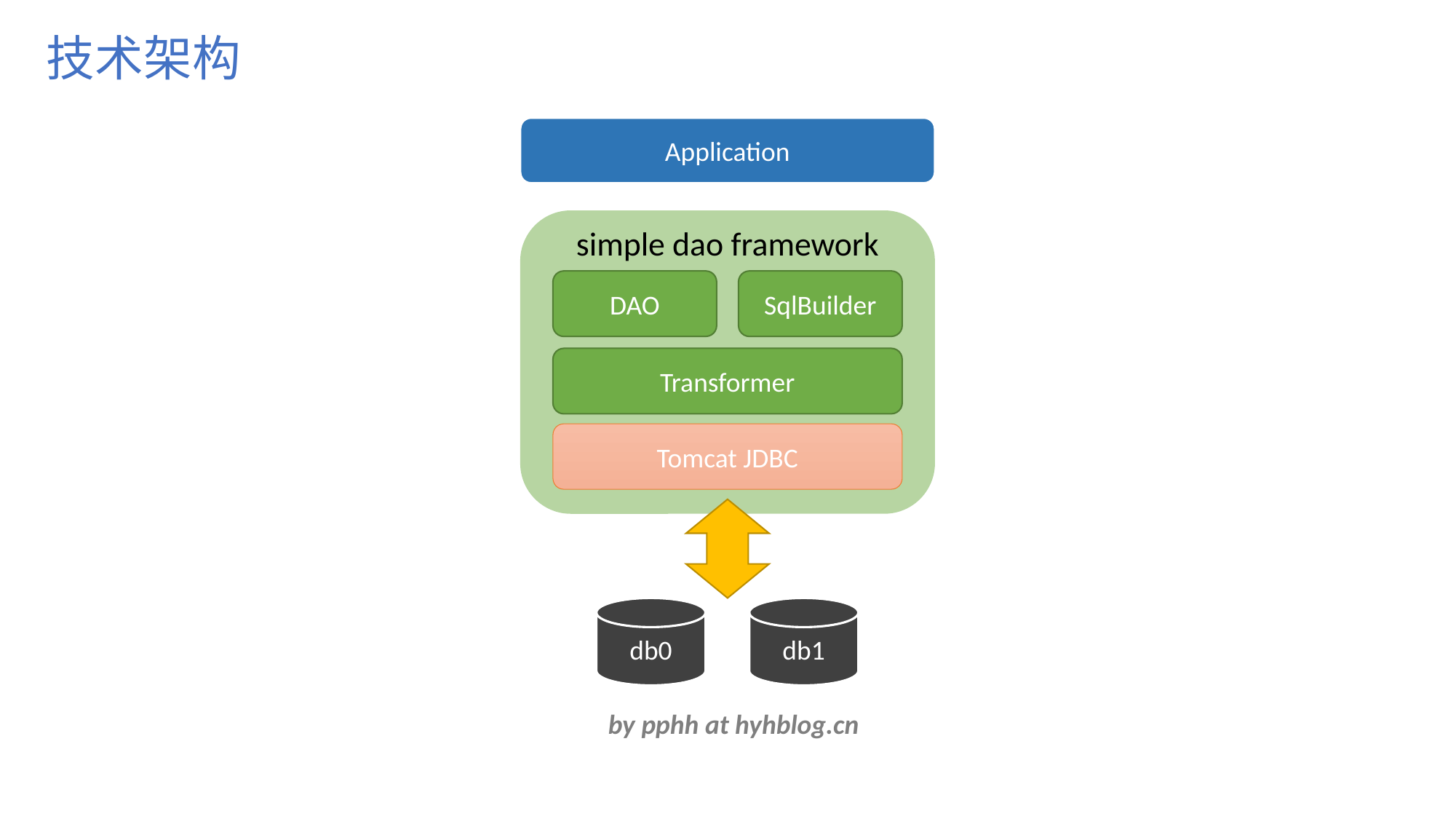

技术架构
Application

simple dao framework
DAO
SqlBuilder
Transformer
Tomcat JDBC

db0
db1
by pphh at hyhblog.cn